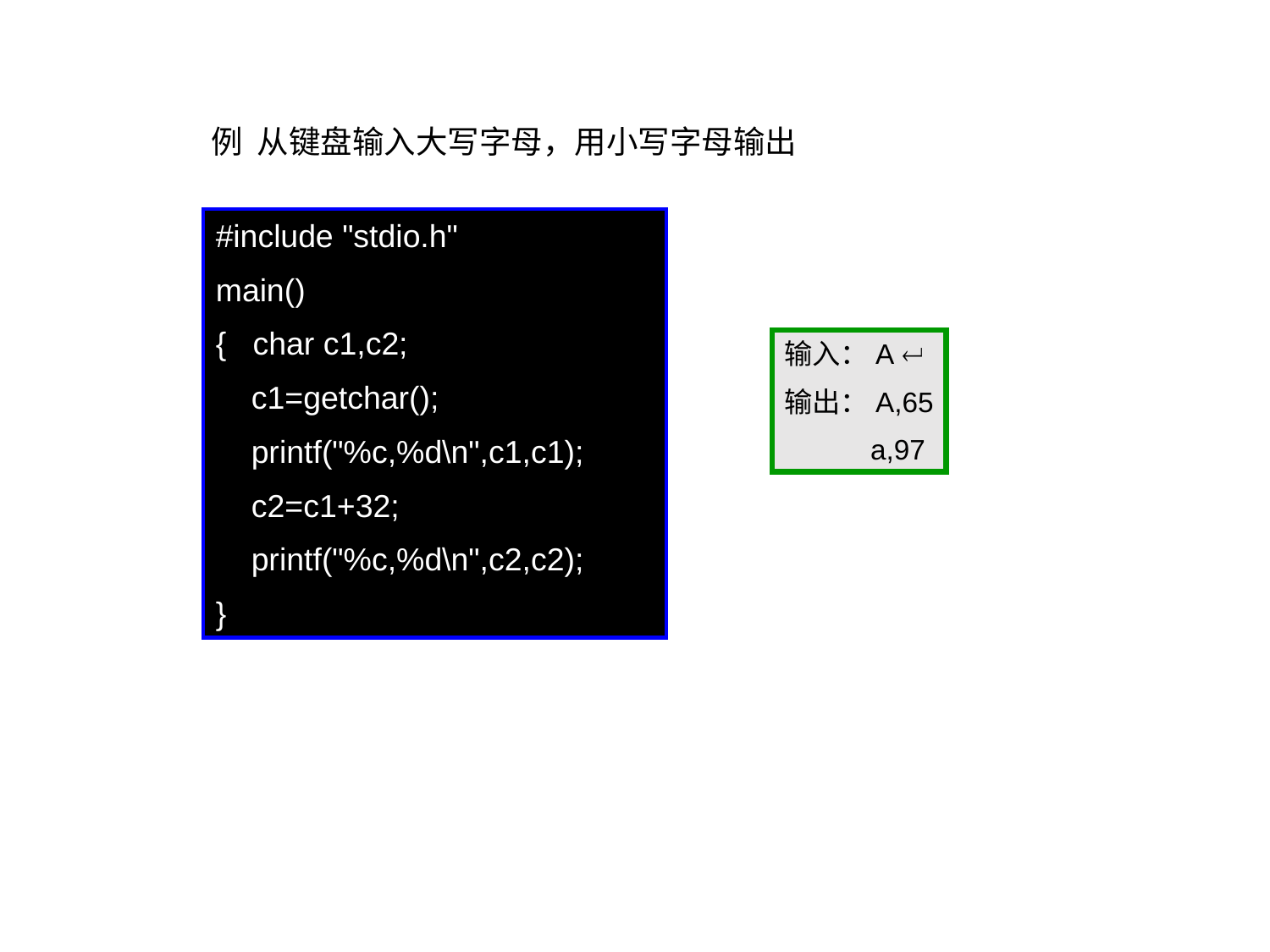

例  从键盘输入大写字母，用小写字母输出
#include "stdio.h"
main()
{   char c1,c2;
    c1=getchar();
    printf("%c,%d\n",c1,c1);
    c2=c1+32;
    printf("%c,%d\n",c2,c2);
}
输入：A ↵
输出：A,65
           a,97